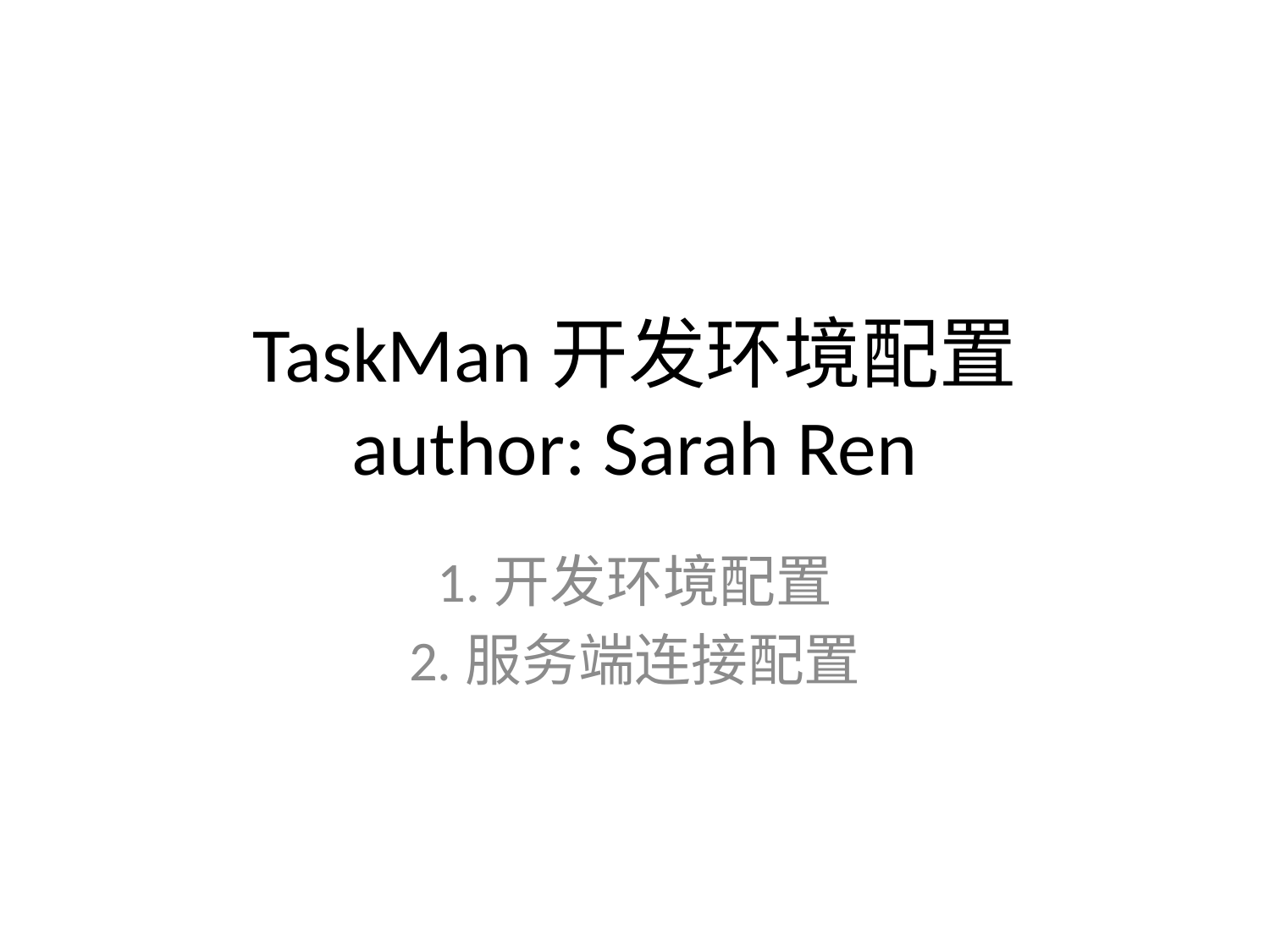

# TaskMan开发环境配置 author: Sarah Ren
1.开发环境配置
2.服务端连接配置